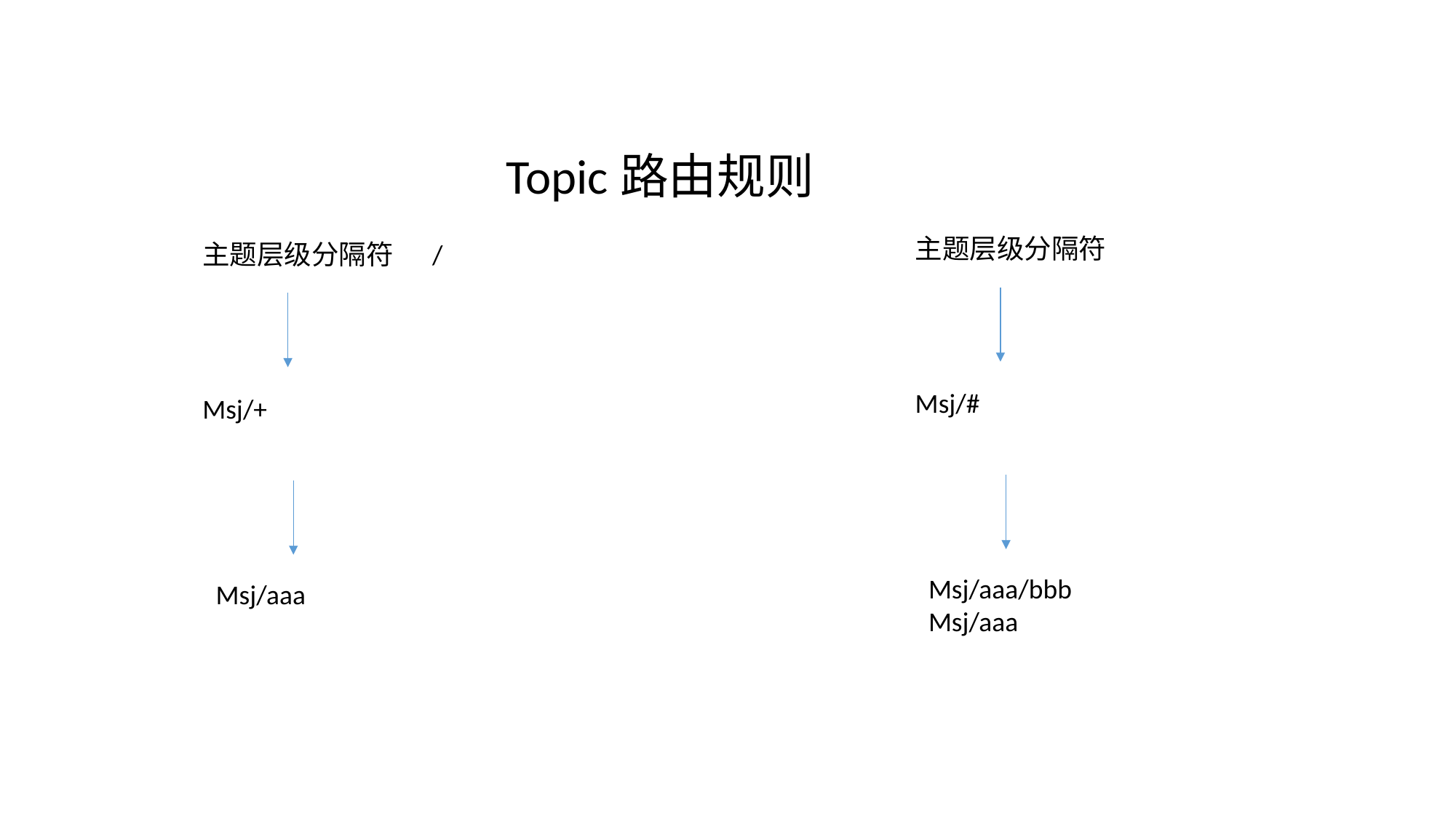

Topic路由规则
主题层级分隔符
主题层级分隔符
/
Msj/#
Msj/+
Msj/aaa/bbb
Msj/aaa
Msj/aaa